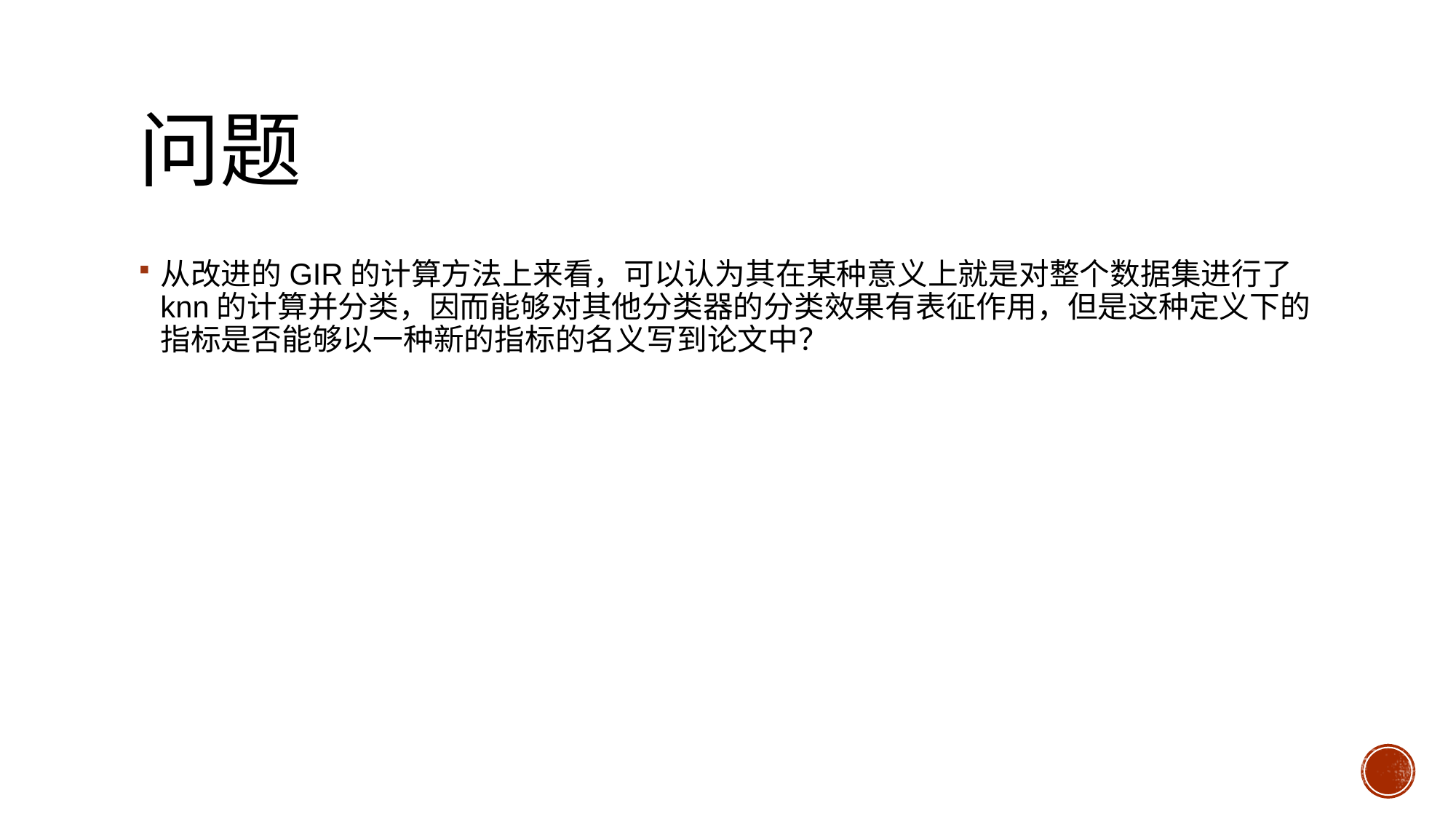

# 问题
从改进的GIR的计算方法上来看，可以认为其在某种意义上就是对整个数据集进行了knn的计算并分类，因而能够对其他分类器的分类效果有表征作用，但是这种定义下的指标是否能够以一种新的指标的名义写到论文中？